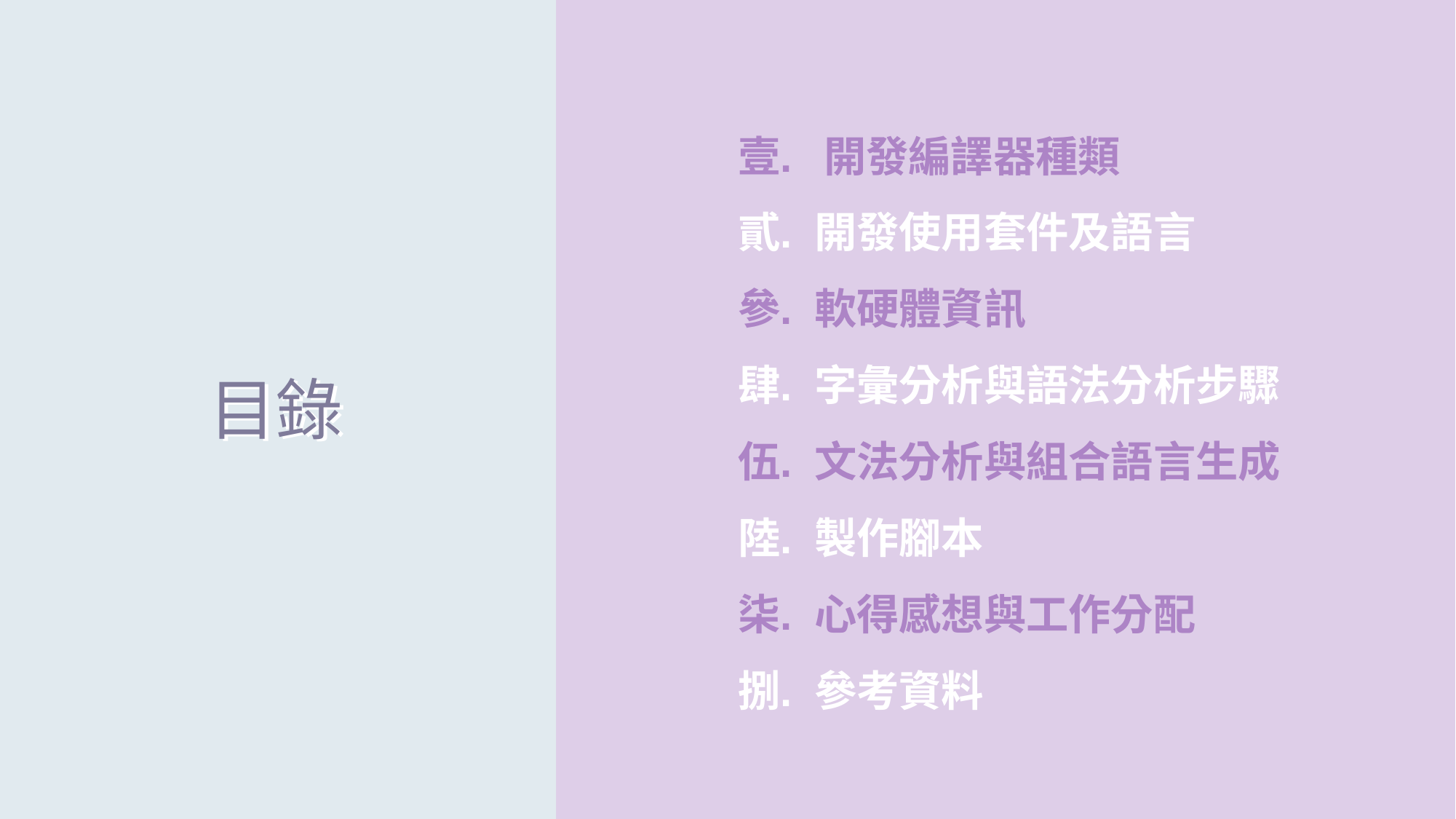

開發編譯器種類
 開發使用套件及語言
 軟硬體資訊
 字彙分析與語法分析步驟
 文法分析與組合語言生成
 製作腳本
 心得感想與工作分配
 參考資料
目錄
目錄